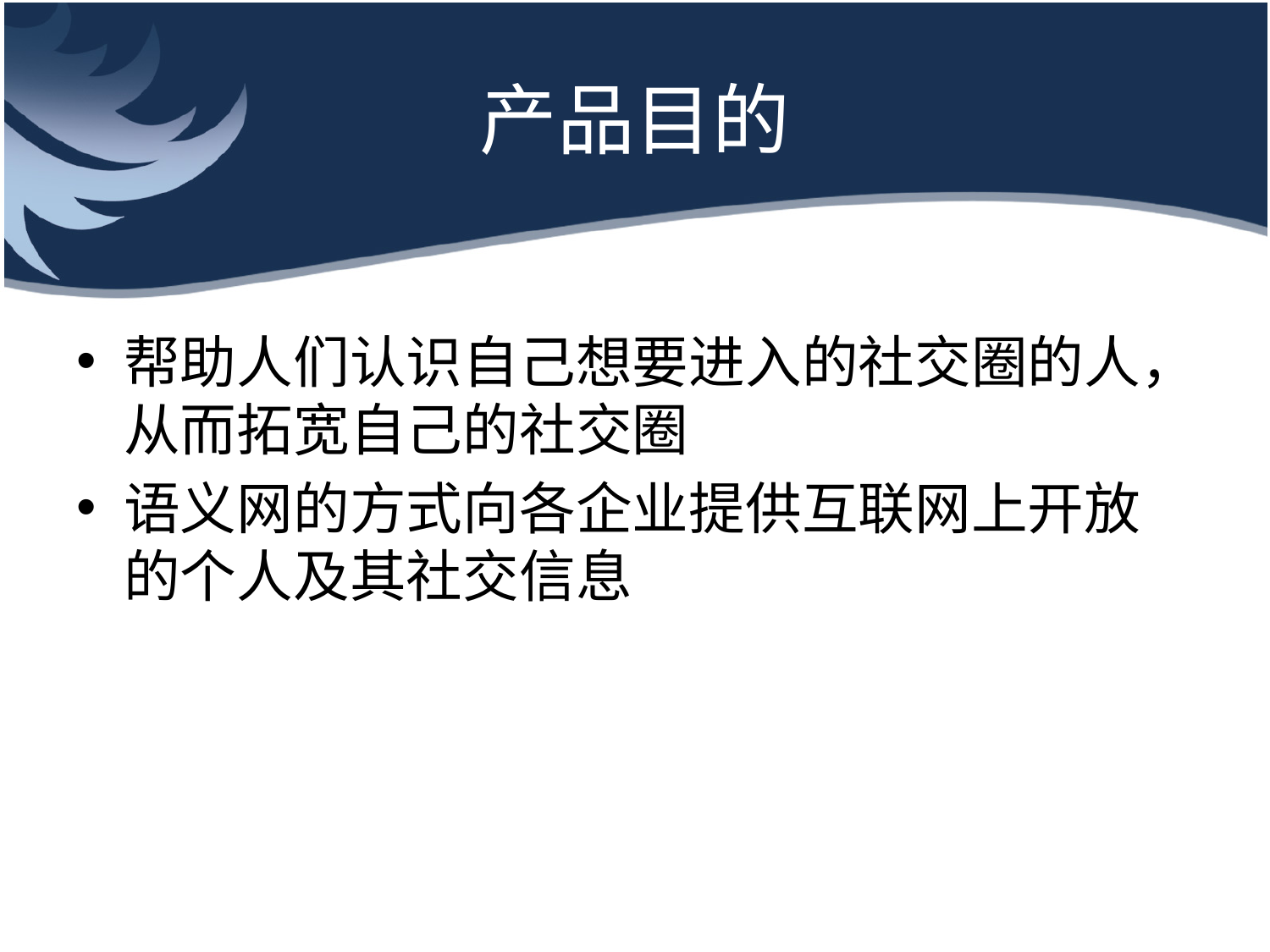

# 产品目的
帮助人们认识自己想要进入的社交圈的人，从而拓宽自己的社交圈
语义网的方式向各企业提供互联网上开放的个人及其社交信息